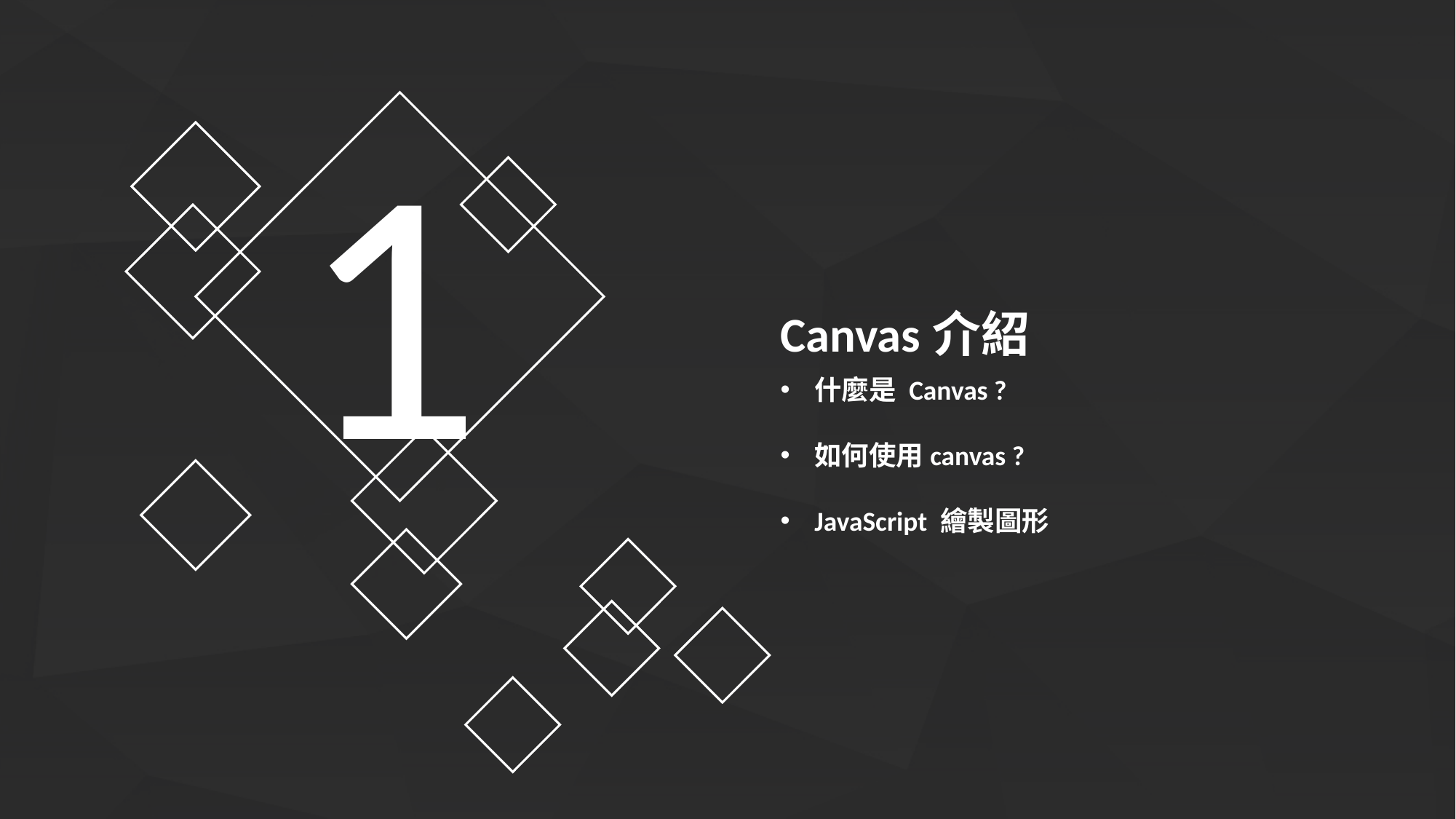

1

Canvas介紹
什麼是 Canvas ?

如何使用canvas ?

JavaScript 繪製圖形